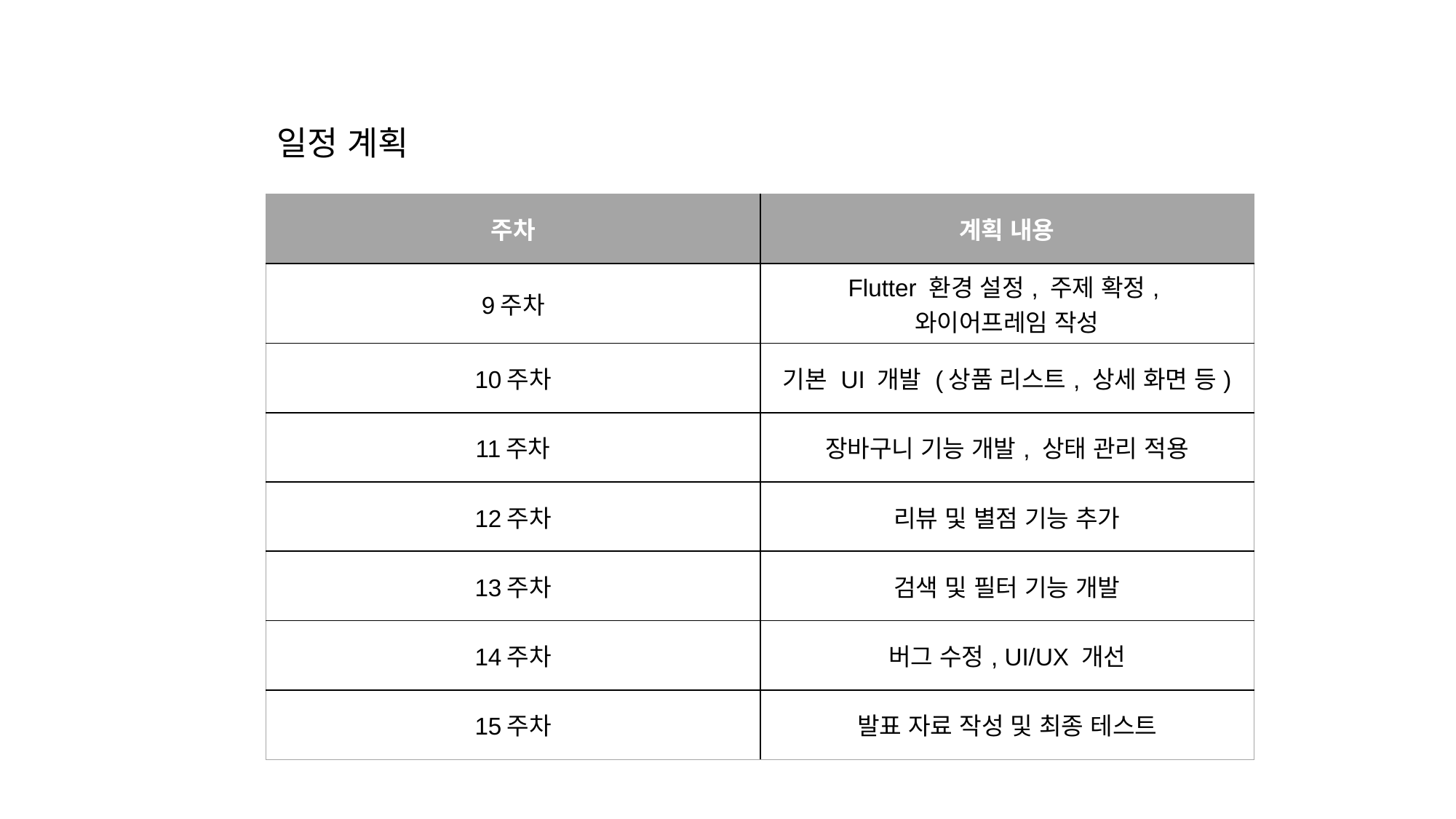

일정 계획
| 주차 | 계획 내용 |
| --- | --- |
| 9주차 | Flutter 환경 설정, 주제 확정, 와이어프레임 작성 |
| 10주차 | 기본 UI 개발 (상품 리스트, 상세 화면 등) |
| 11주차 | 장바구니 기능 개발, 상태 관리 적용 |
| 12주차 | 리뷰 및 별점 기능 추가 |
| 13주차 | 검색 및 필터 기능 개발 |
| 14주차 | 버그 수정, UI/UX 개선 |
| 15주차 | 발표 자료 작성 및 최종 테스트 |